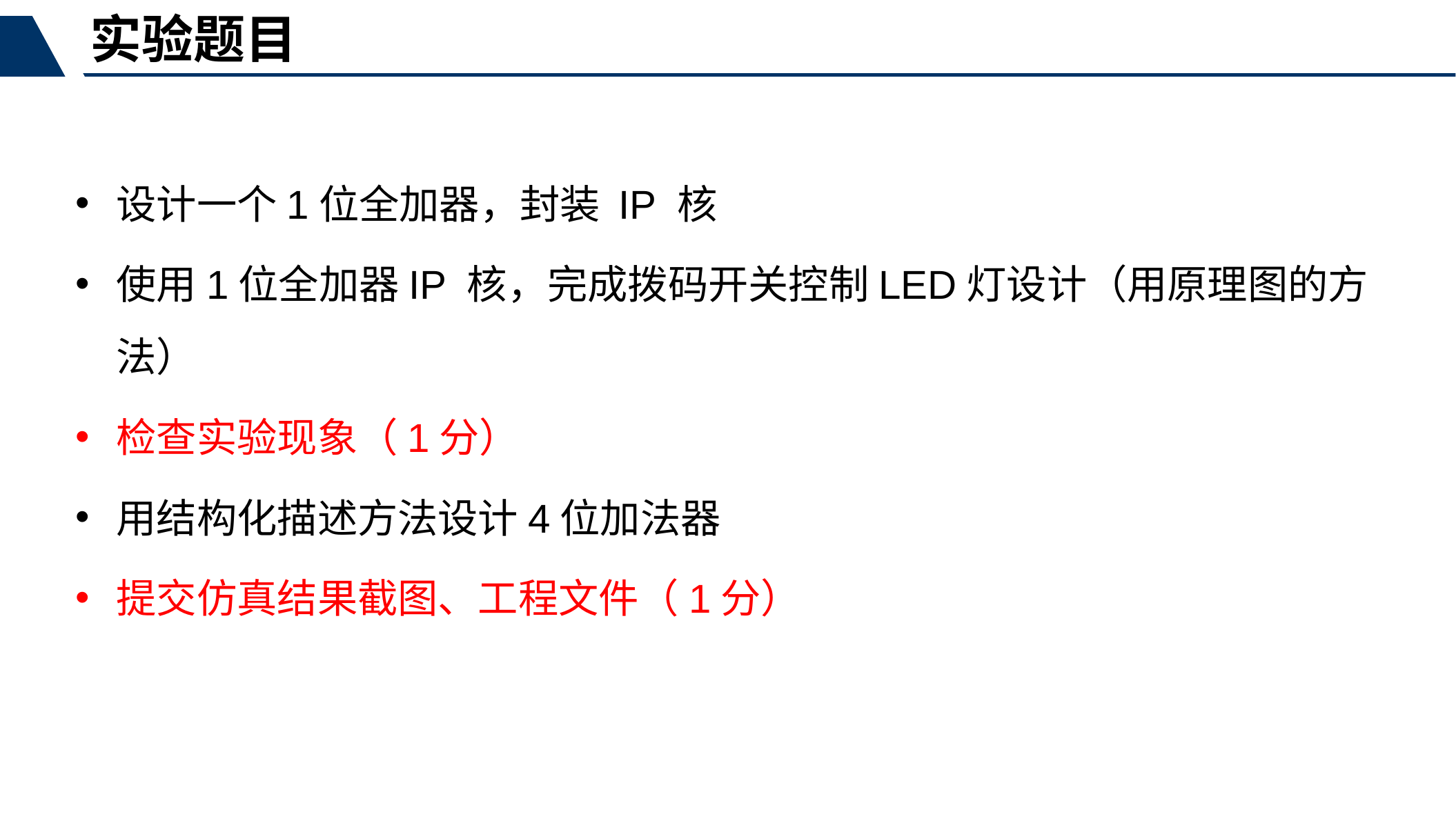

实验题目

设计一个1位全加器，封装 IP 核
使用1位全加器IP 核，完成拨码开关控制LED灯设计（用原理图的方法）
检查实验现象（1分）
用结构化描述方法设计4位加法器
提交仿真结果截图、工程文件（1分）